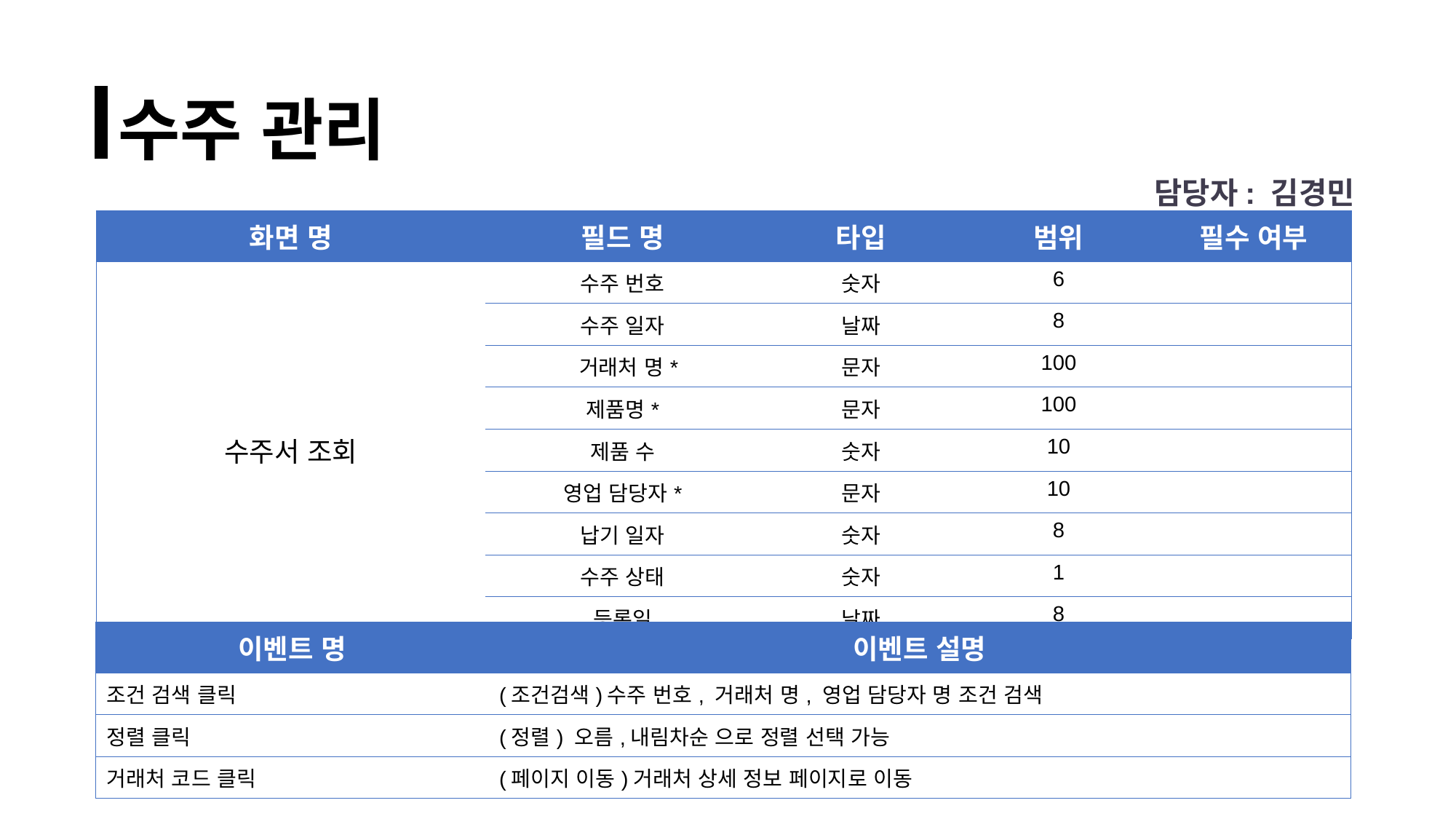

수주 관리

담당자: 김경민
| 화면 명 | 필드 명 | 타입 | 범위 | 필수 여부 |
| --- | --- | --- | --- | --- |
| 수주서 조회 | 수주 번호 | 숫자 | 6 |  |
|  | 수주 일자 | 날짜 | 8 |  |
|  | 거래처 명\* | 문자 | 100 |  |
|  | 제품명\* | 문자 | 100 |  |
|  | 제품 수 | 숫자 | 10 |  |
|  | 영업 담당자\* | 문자 | 10 |  |
|  | 납기 일자 | 숫자 | 8 |  |
|  | 수주 상태 | 숫자 | 1 |  |
|  | 등록일 | 날짜 | 8 |  |
| 이벤트 명 | 이벤트 설명 |
| --- | --- |
| 조건 검색 클릭 | (조건검색)수주 번호, 거래처 명, 영업 담당자 명 조건 검색 |
| 정렬 클릭 | (정렬) 오름,내림차순 으로 정렬 선택 가능 |
| 거래처 코드 클릭 | (페이지 이동)거래처 상세 정보 페이지로 이동 |